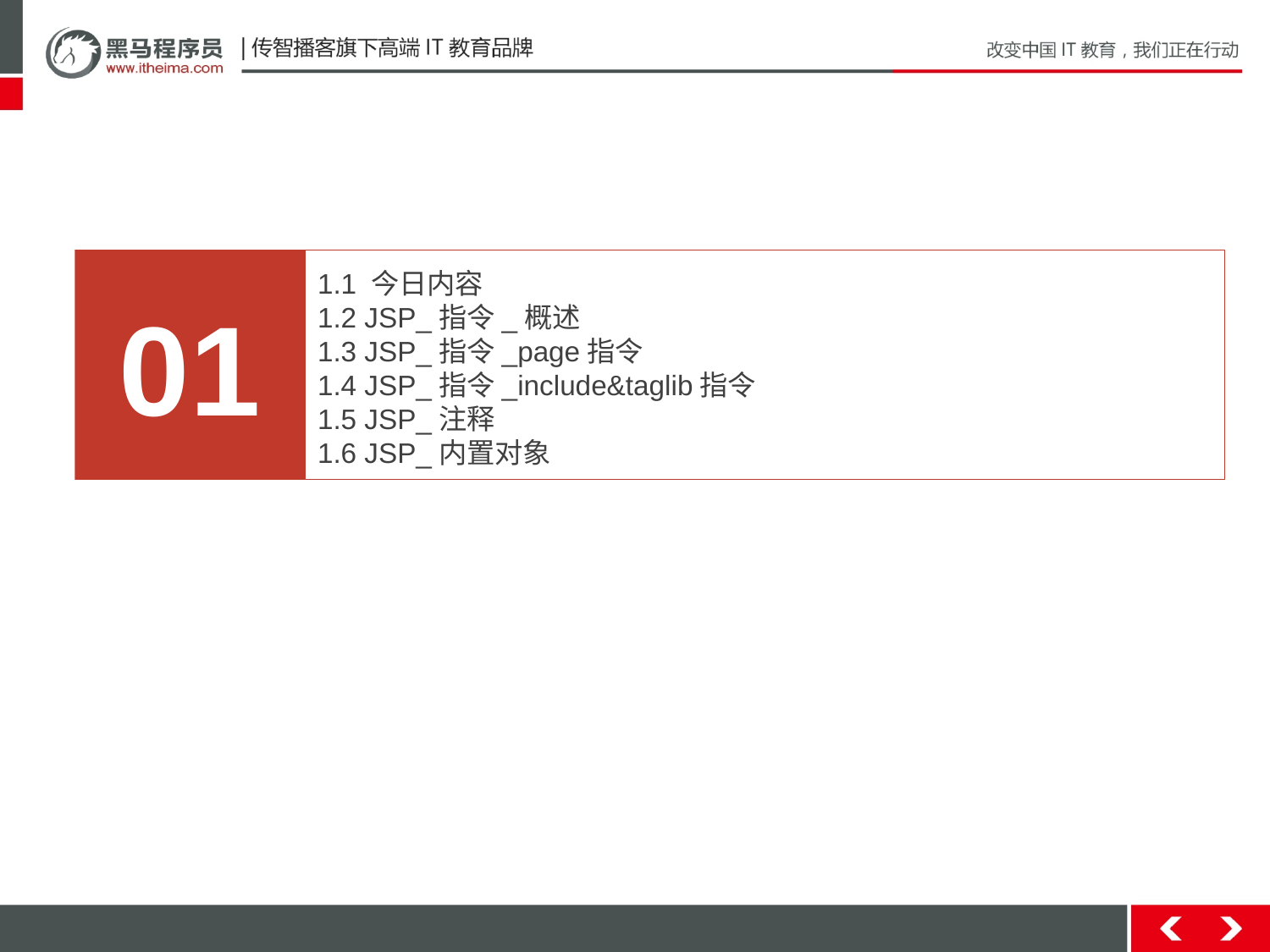

1.1 今日内容
1.2 JSP_指令_概述
1.3 JSP_指令_page指令
1.4 JSP_指令_include&taglib指令
1.5 JSP_注释
1.6 JSP_内置对象

01